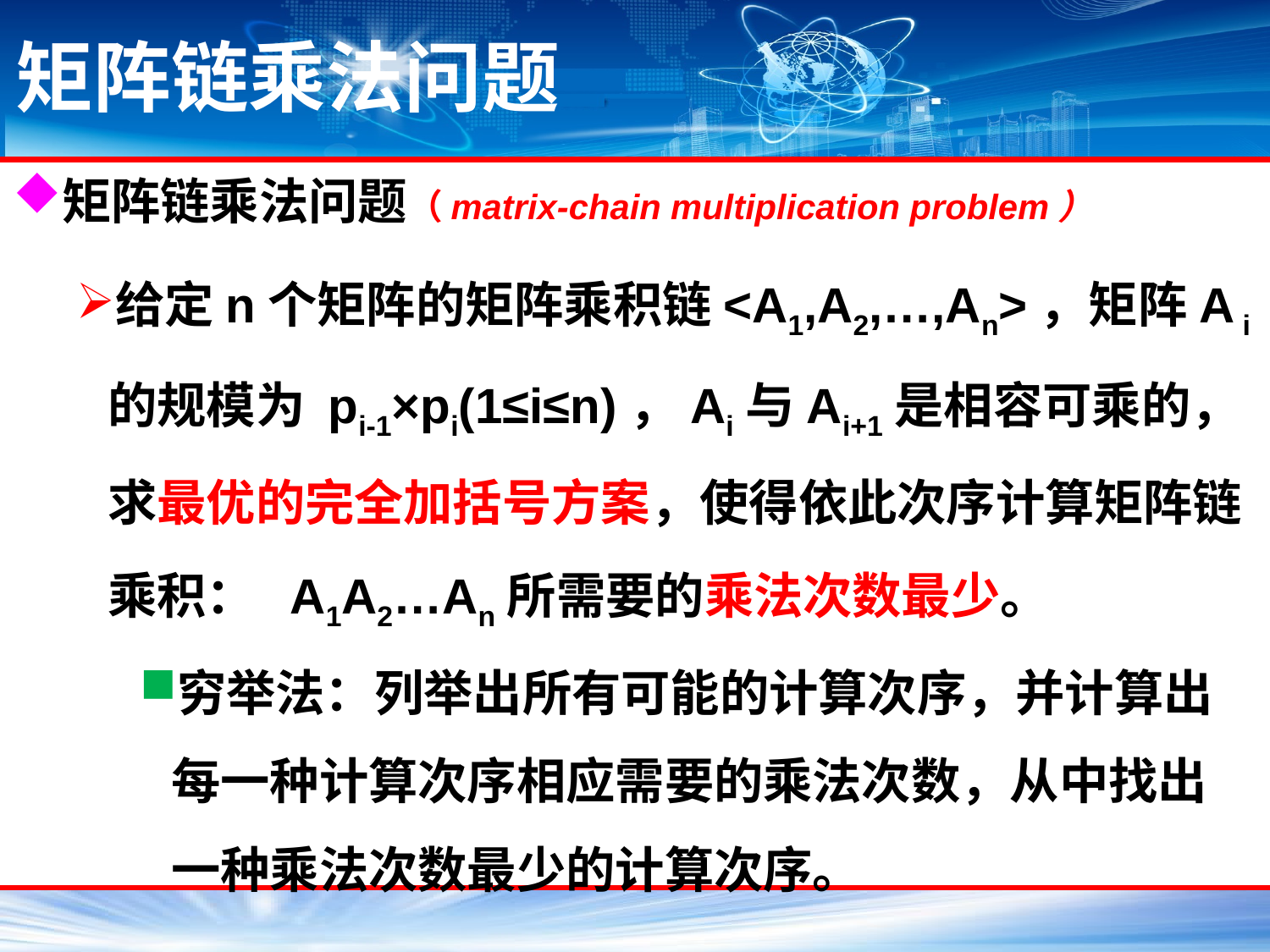

# 矩阵链乘法问题
矩阵链乘法问题（matrix-chain multiplication problem）
给定n个矩阵的矩阵乘积链<A1,A2,…,An>，矩阵A i的规模为 pi-1×pi(1≤i≤n)，Ai与Ai+1是相容可乘的，求最优的完全加括号方案，使得依此次序计算矩阵链乘积：  A1A2…An所需要的乘法次数最少。
穷举法：列举出所有可能的计算次序，并计算出每一种计算次序相应需要的乘法次数，从中找出一种乘法次数最少的计算次序。